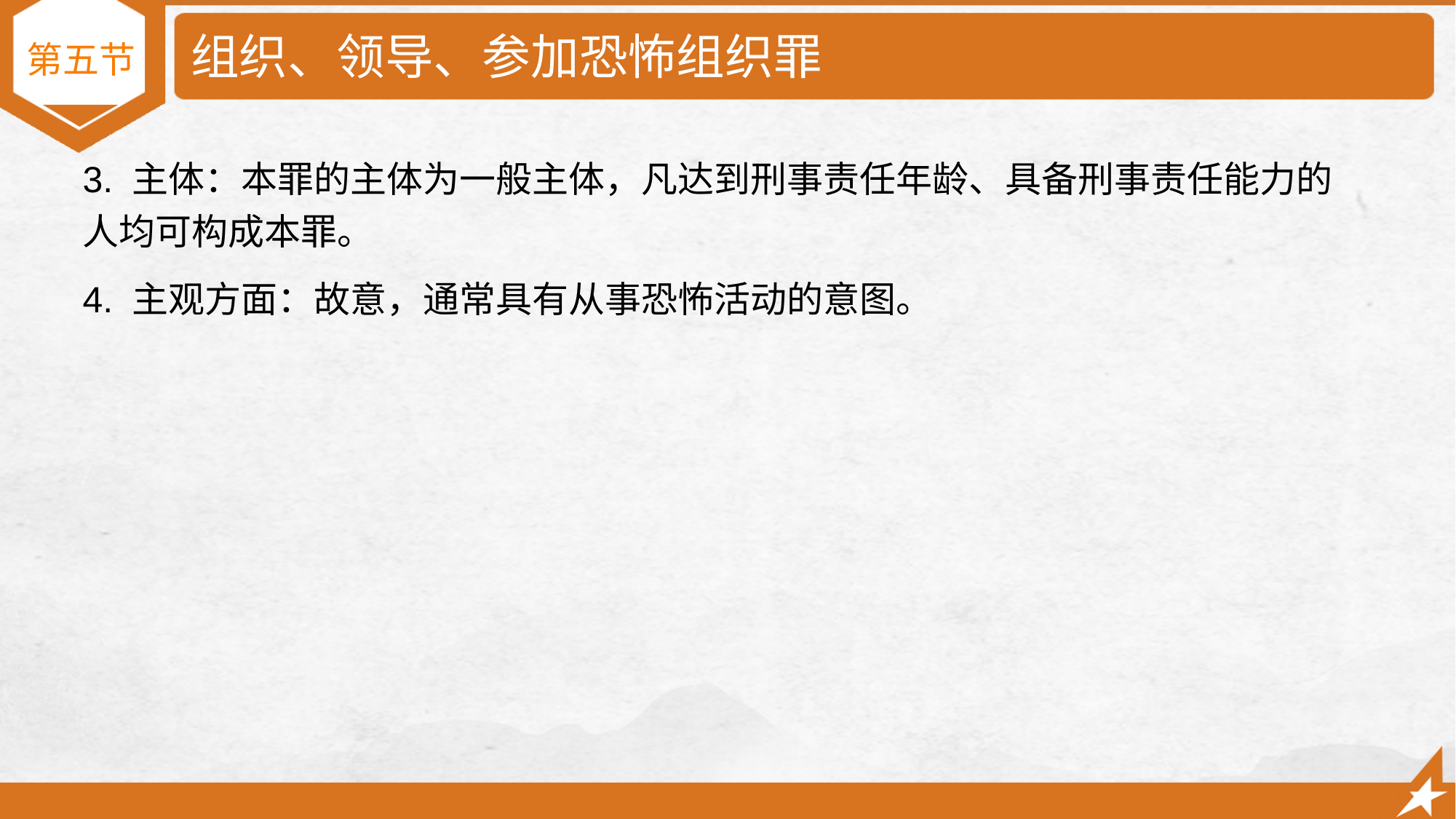

# 组织、领导、参加恐怖组织罪
第五节
3. 主体：本罪的主体为一般主体，凡达到刑事责任年龄、具备刑事责任能力的人均可构成本罪。
4. 主观方面：故意，通常具有从事恐怖活动的意图。